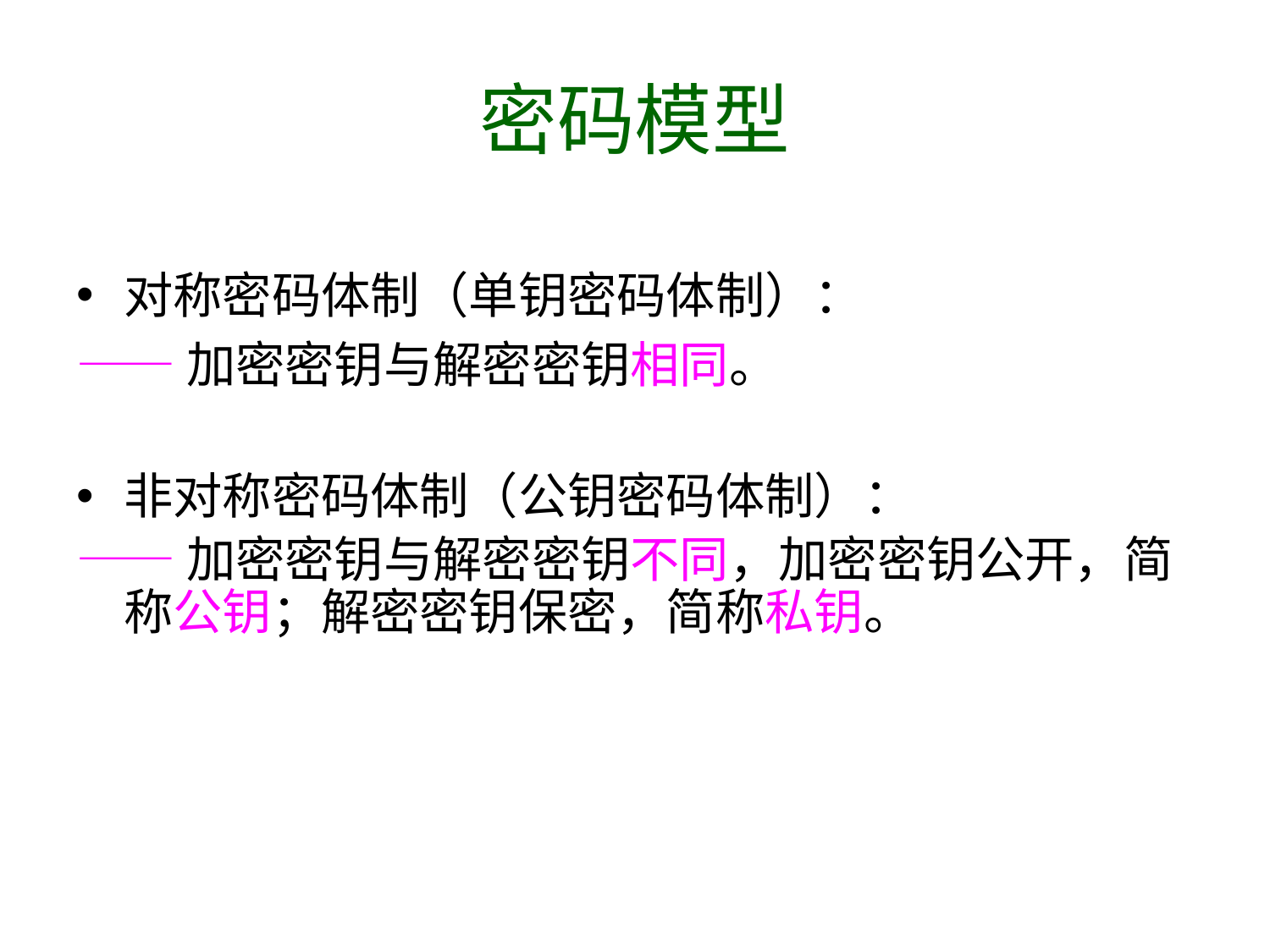

# 密码模型
对称密码体制（单钥密码体制）：
——加密密钥与解密密钥相同。

非对称密码体制（公钥密码体制）：
——加密密钥与解密密钥不同，加密密钥公开，简称公钥；解密密钥保密，简称私钥。